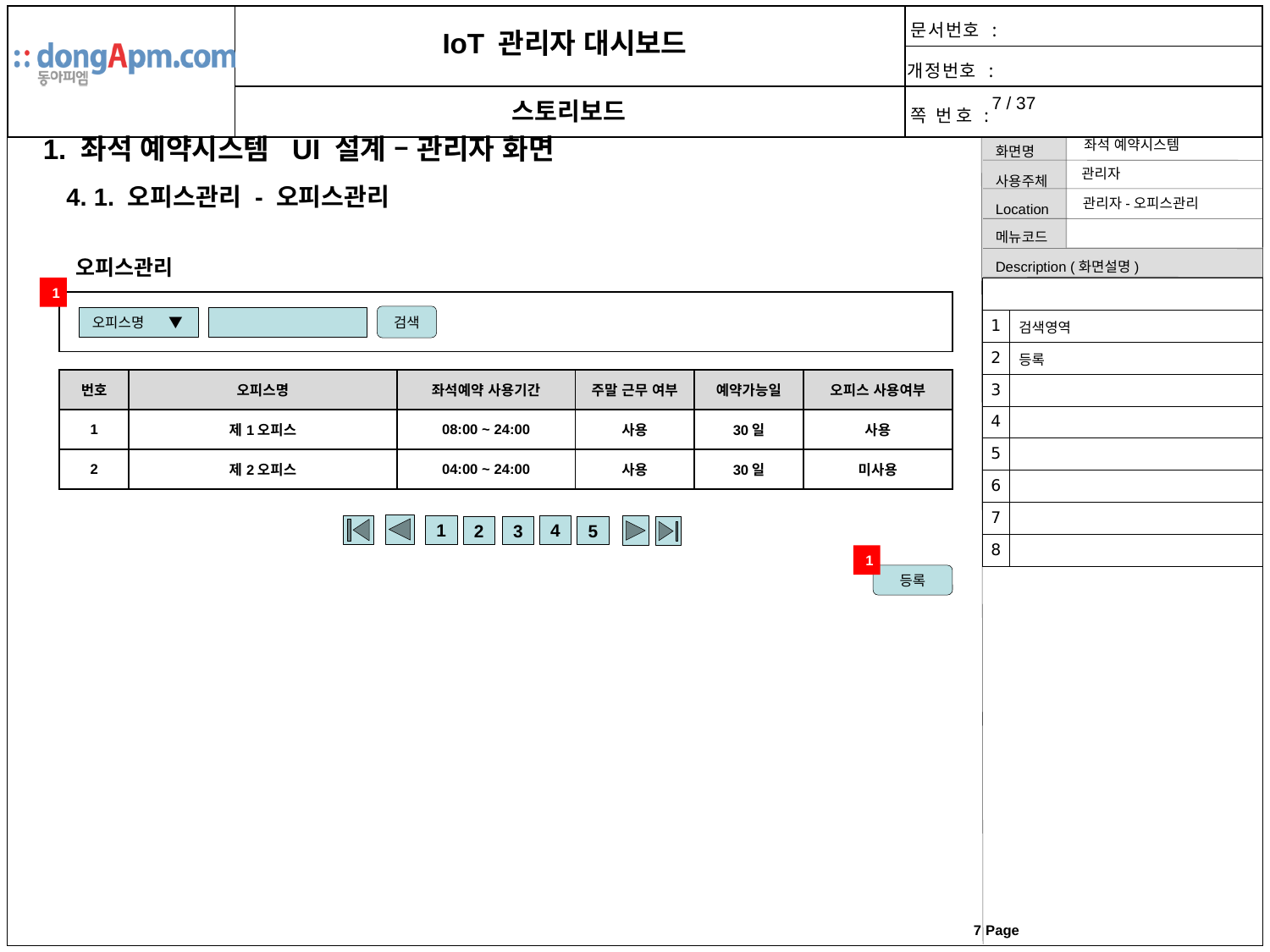

1. 좌석 예약시스템  UI 설계 – 관리자 화면
좌석 예약시스템
관리자
4. 1. 오피스관리 - 오피스관리
관리자-오피스관리
오피스관리
1
|  |  |
| --- | --- |
| 1 | 검색영역 |
| 2 | 등록 |
| 3 |  |
| 4 |  |
| 5 |  |
| 6 |  |
| 7 |  |
| 8 |  |
|  |
| --- |
검색
오피스명      ▼

| 번호 | 오피스명 | 좌석예약 사용기간 | 주말 근무 여부 | 예약가능일 | 오피스 사용여부 |
| --- | --- | --- | --- | --- | --- |
| 1 | 제1오피스 | 08:00 ~ 24:00 | 사용 | 30일 | 사용 |
| 2 | 제2오피스 | 04:00 ~ 24:00 | 사용 | 30일 | 미사용 |

4

1

5
2
3

1
등록